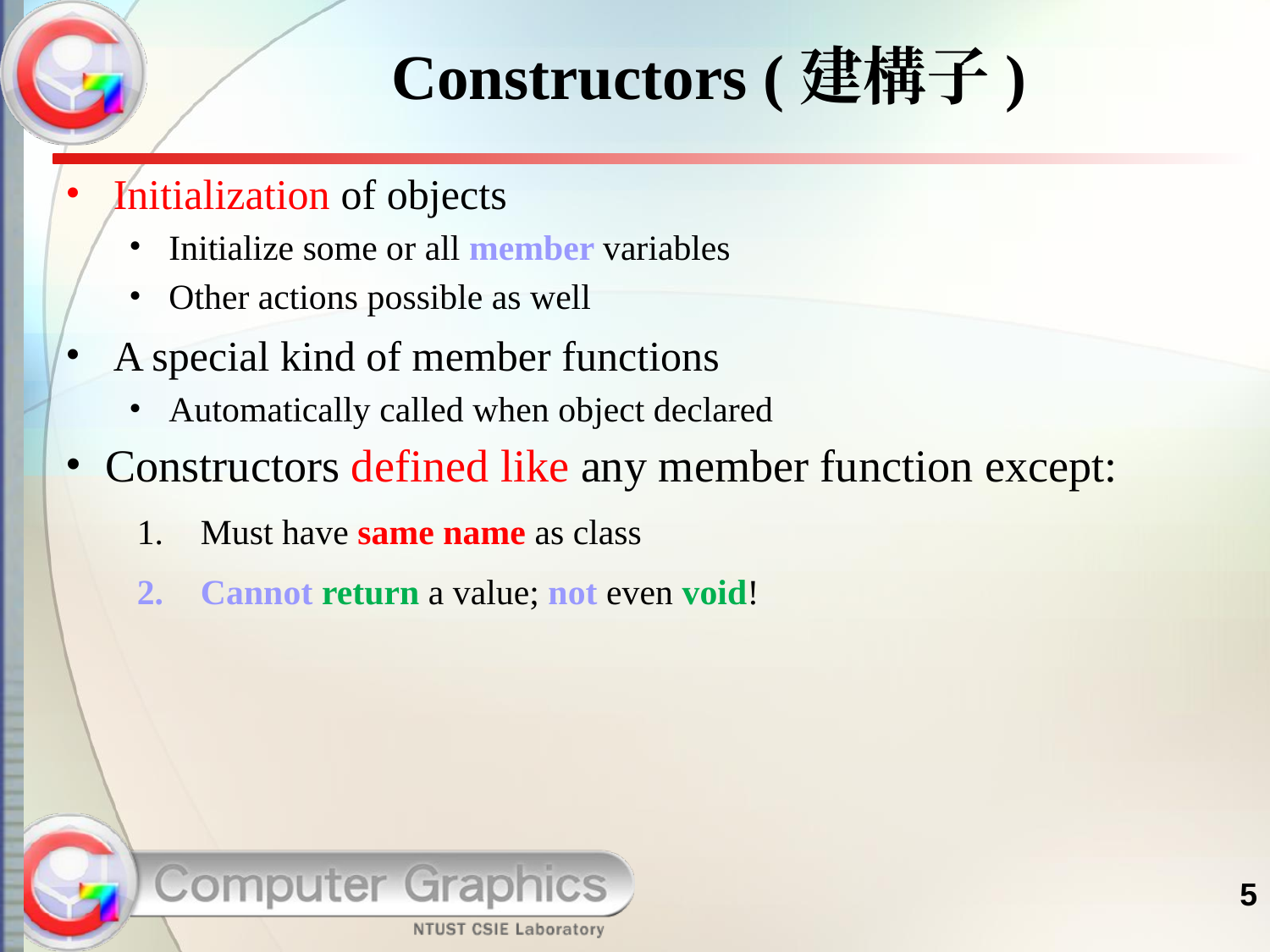

# Constructors (建構子)
Initialization of objects
Initialize some or all member variables
Other actions possible as well
A special kind of member functions
Automatically called when object declared
Constructors defined like any member function except:
Must have same name as class
Cannot return a value; not even void!

5